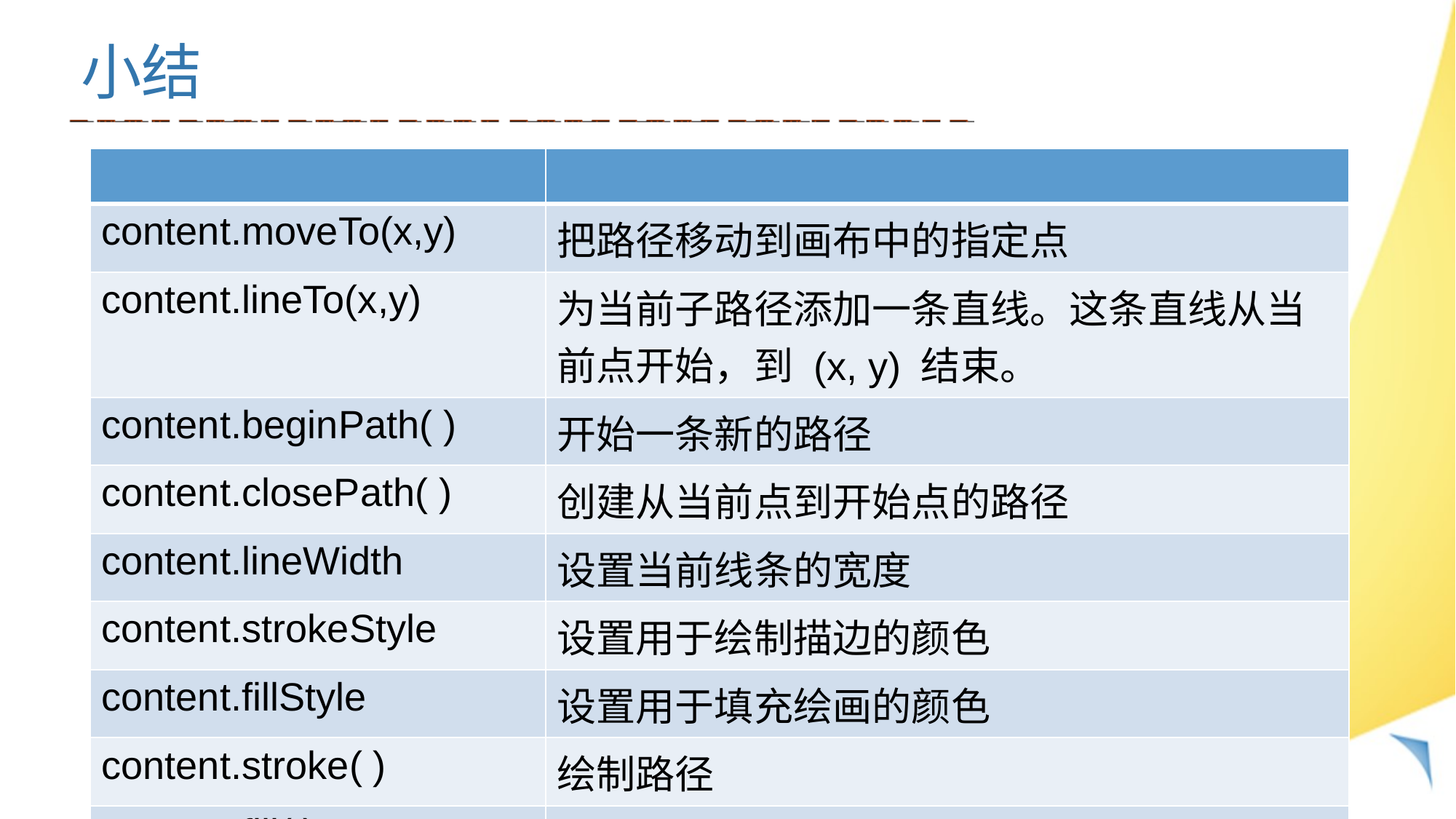

小结
|  |  |
| --- | --- |
| content.moveTo(x,y) | 把路径移动到画布中的指定点 |
| content.lineTo(x,y) | 为当前子路径添加一条直线。这条直线从当前点开始，到 (x, y) 结束。 |
| content.beginPath( ) | 开始一条新的路径 |
| content.closePath( ) | 创建从当前点到开始点的路径 |
| content.lineWidth | 设置当前线条的宽度 |
| content.strokeStyle | 设置用于绘制描边的颜色 |
| content.fillStyle | 设置用于填充绘画的颜色 |
| content.stroke( ) | 绘制路径 |
| content.fill( ) | 填充当前绘图 |